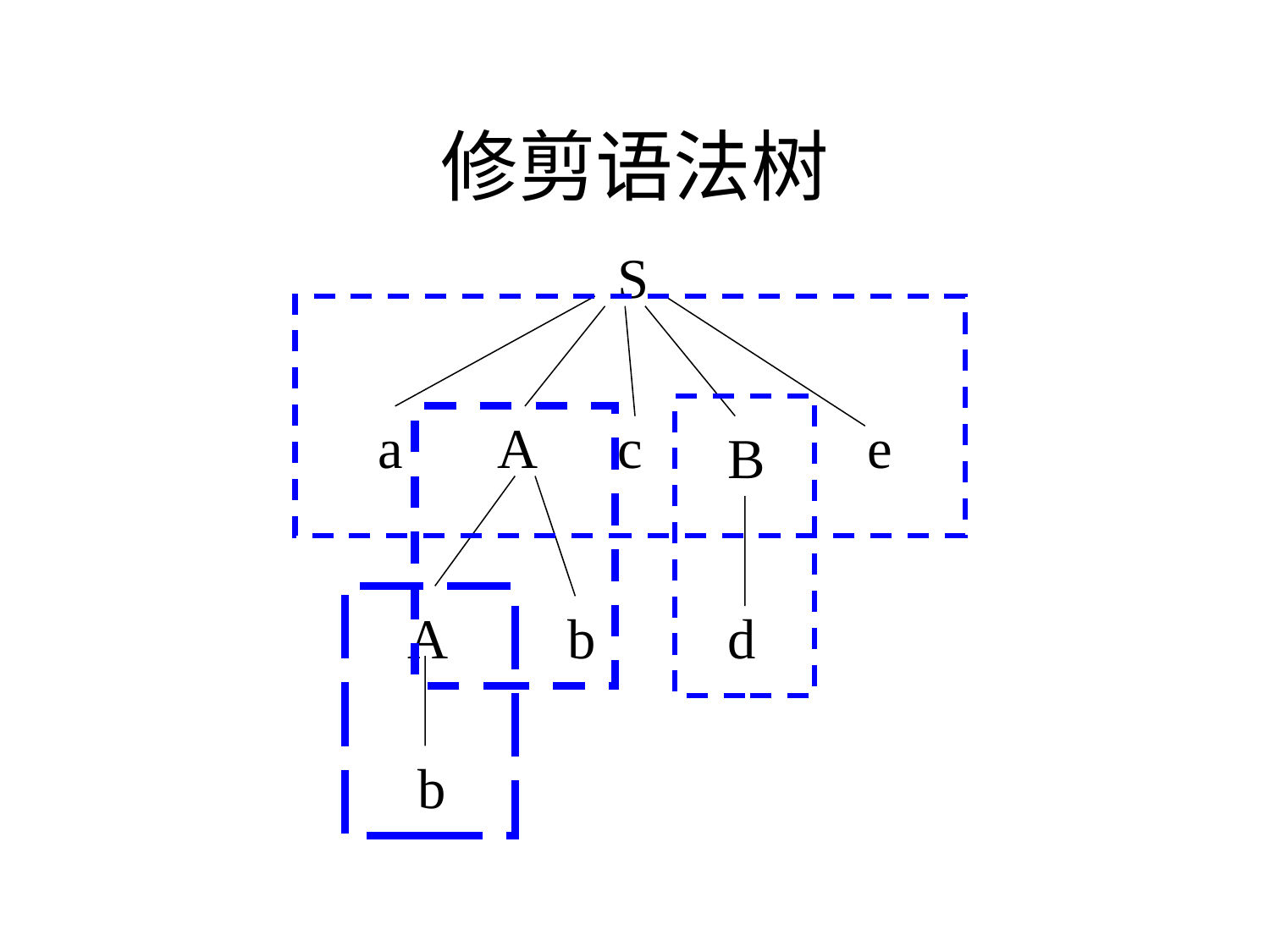

# 修剪语法树
S

a
A
c
e
B

A
b
d

b